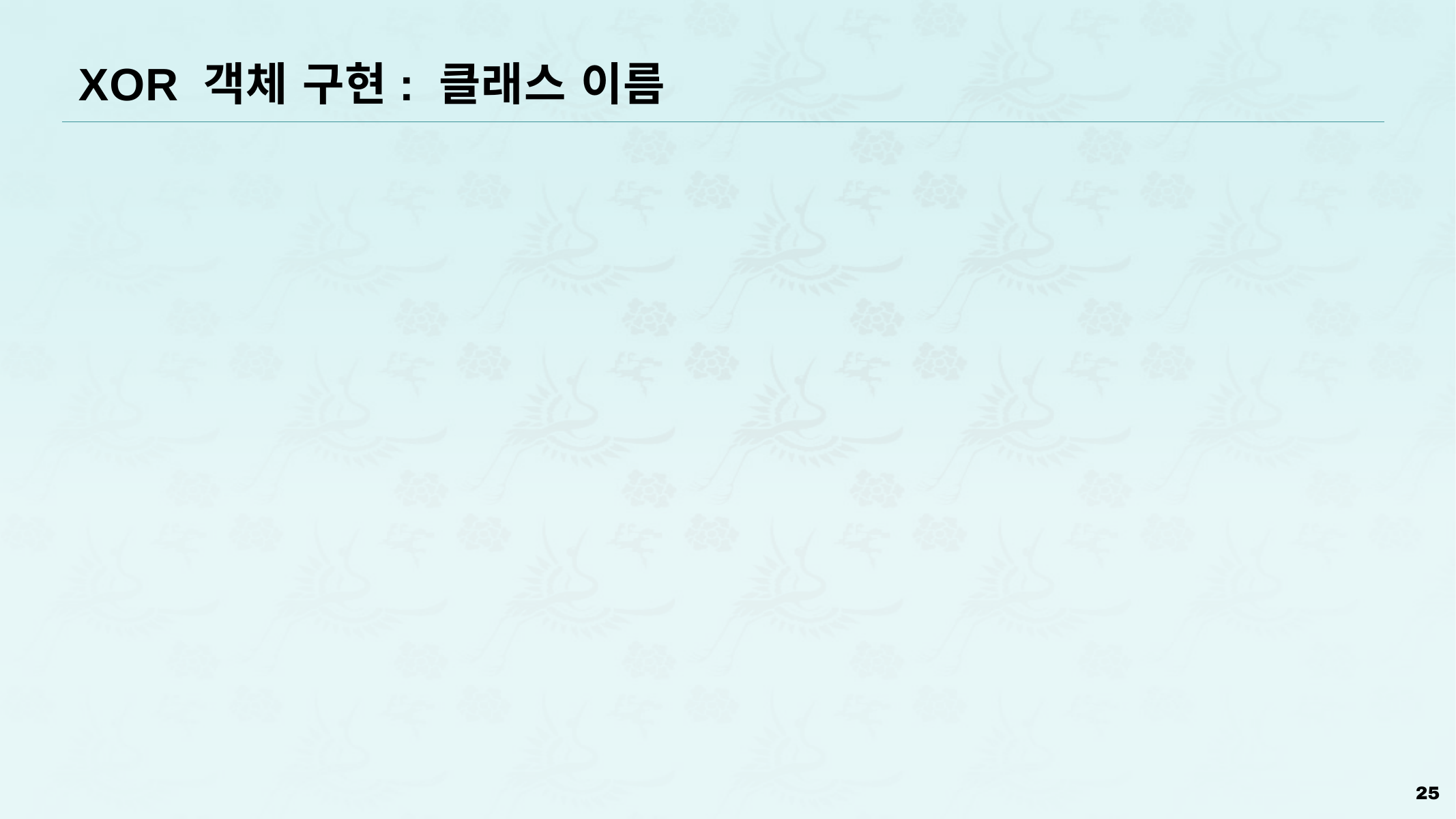

# XOR 객체 구현: 클래스 이름

25